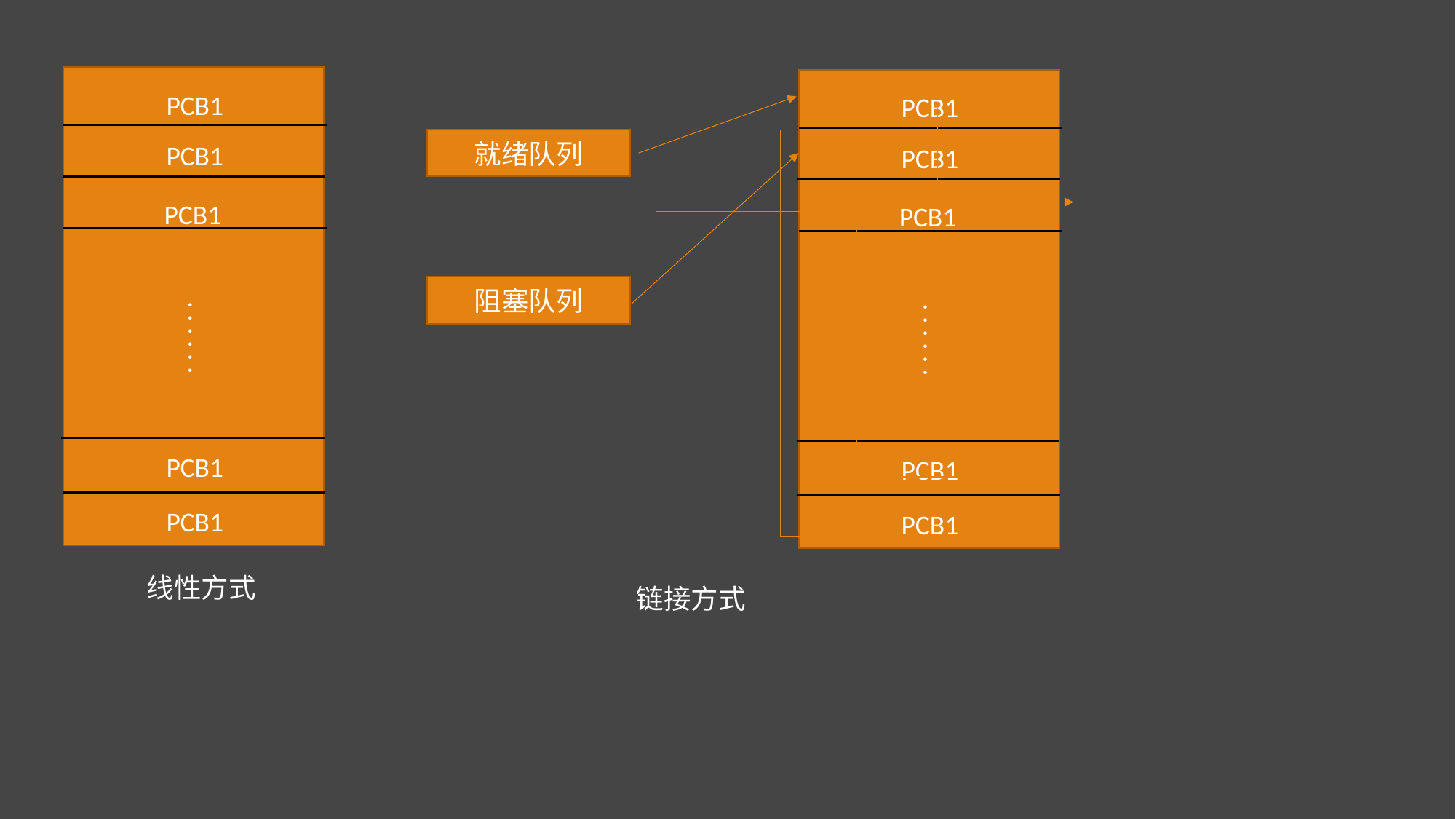

PCB1
PCB1
PCB1
. . . . . .
PCB1
PCB1

PCB1
PCB1
PCB1
. . . . . .
PCB1
PCB1
就绪队列
阻塞队列
线性方式
链接方式